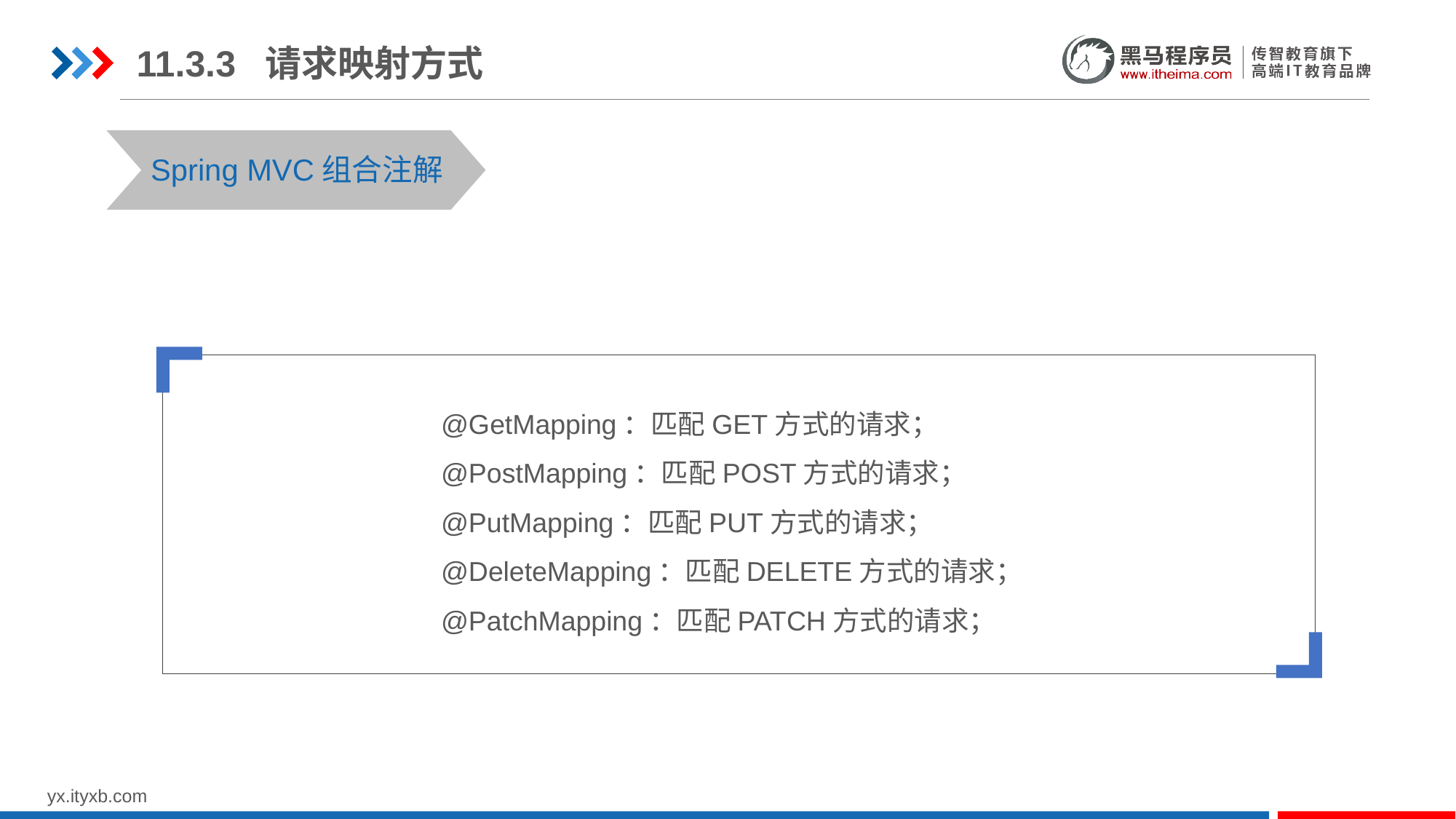

11.3.3  请求映射方式

Spring MVC组合注解

@GetMapping：匹配GET方式的请求；
@PostMapping：匹配POST方式的请求；
@PutMapping：匹配PUT方式的请求；
@DeleteMapping：匹配DELETE方式的请求；
@PatchMapping：匹配PATCH方式的请求；